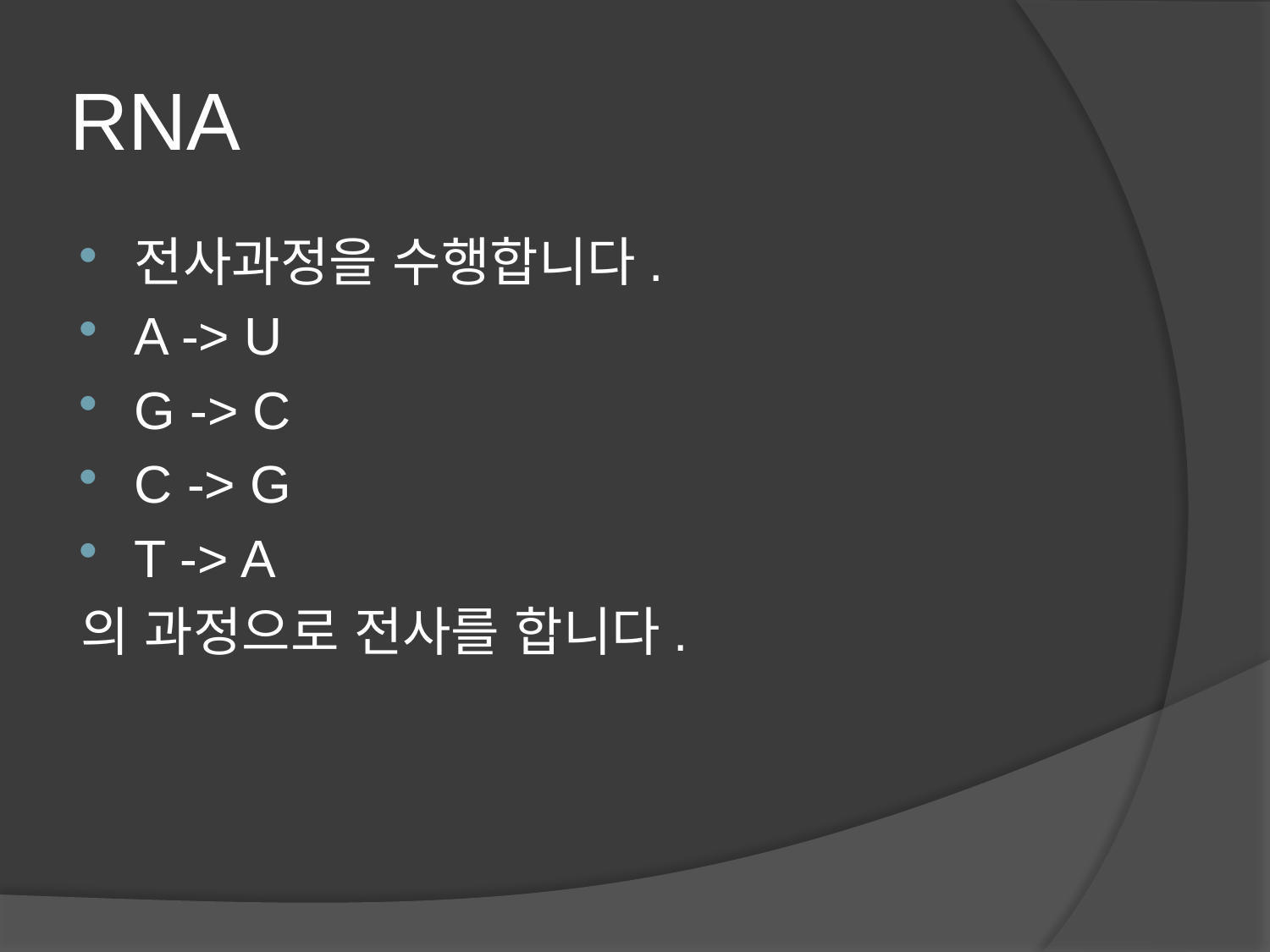

# RNA
전사과정을 수행합니다.
A -> U
G -> C
C -> G
T -> A
의 과정으로 전사를 합니다.